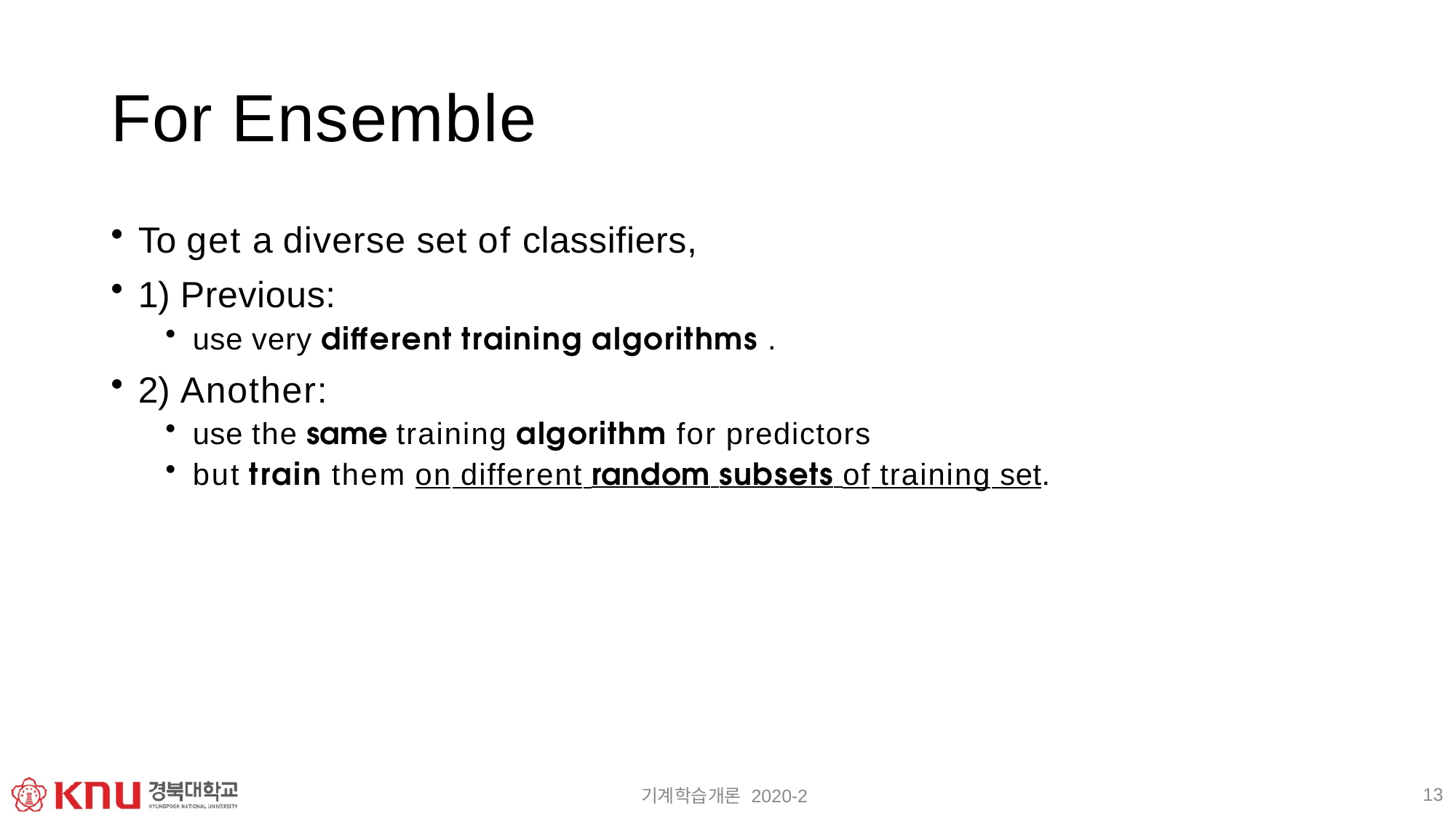

# For Ensemble
To get a diverse set of classifiers,
1) Previous:
use very different training algorithms .
2) Another:
use the same training algorithm for predictors
but train them on different random subsets of training set.
13
기계학습개론 2020-2